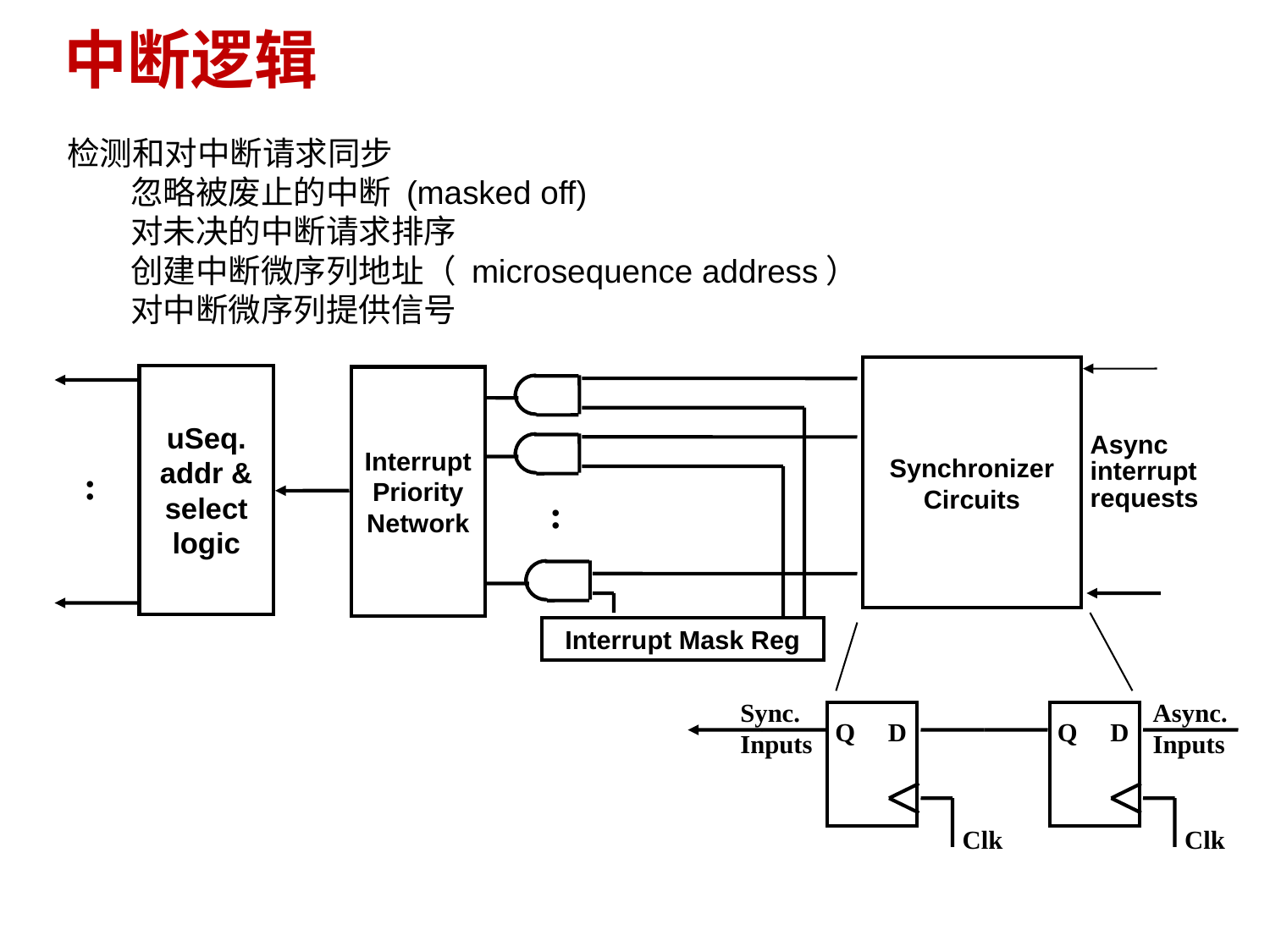

# 中断逻辑
检测和对中断请求同步
忽略被废止的中断 (masked off)
对未决的中断请求排序
创建中断微序列地址（ microsequence address）
对中断微序列提供信号
Synchronizer
Circuits
uSeq.
addr &
select
logic
Interrupt
Priority
Network

Async
interrupt
requests

:

:

Interrupt Mask Reg

Sync.
Inputs
Async.
Inputs

Q
D

Q
D

Clk
Clk